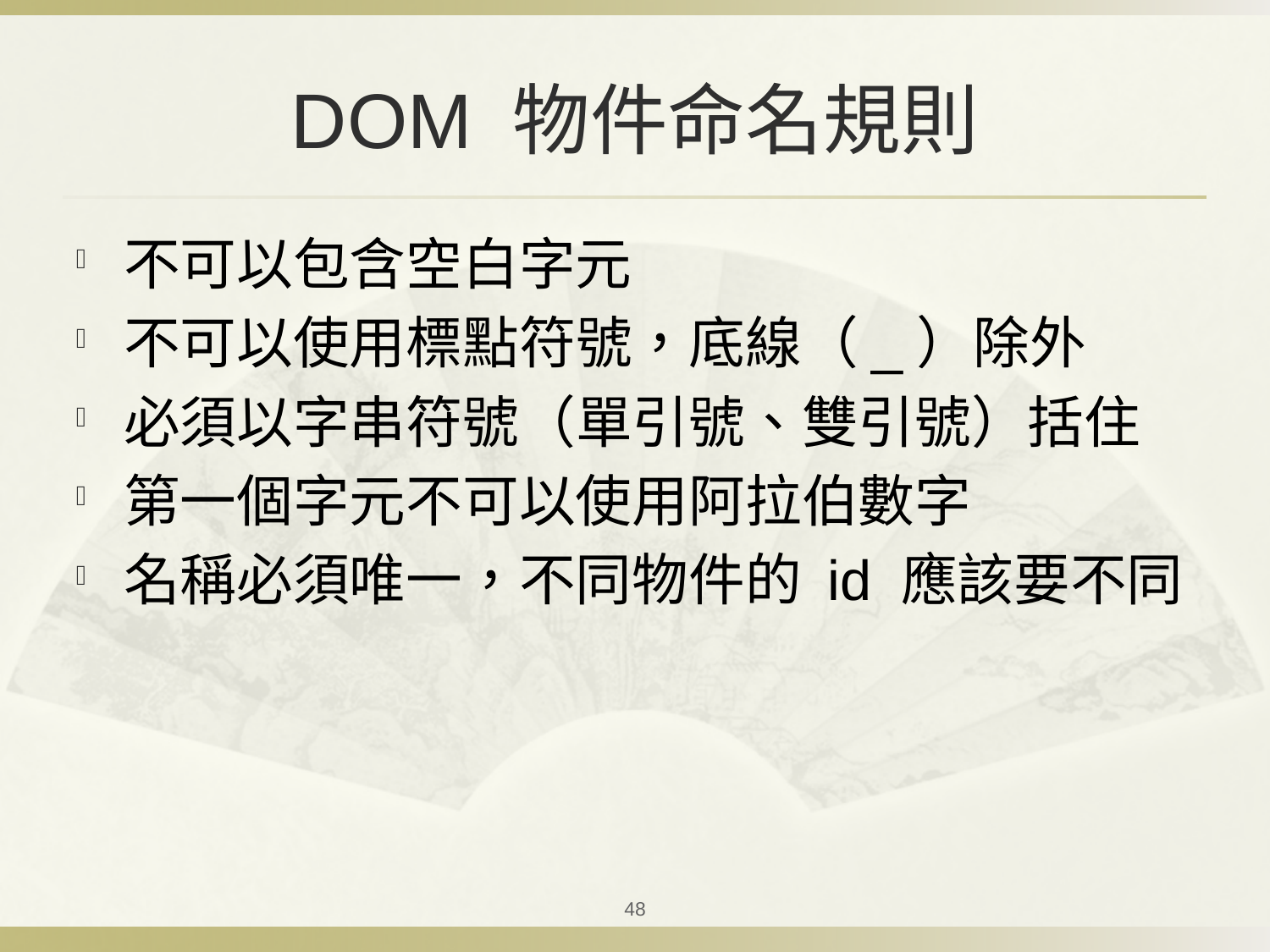

# DOM 物件命名規則
不可以包含空白字元
不可以使用標點符號，底線（_）除外
必須以字串符號（單引號、雙引號）括住
第一個字元不可以使用阿拉伯數字
名稱必須唯一，不同物件的 id 應該要不同
48